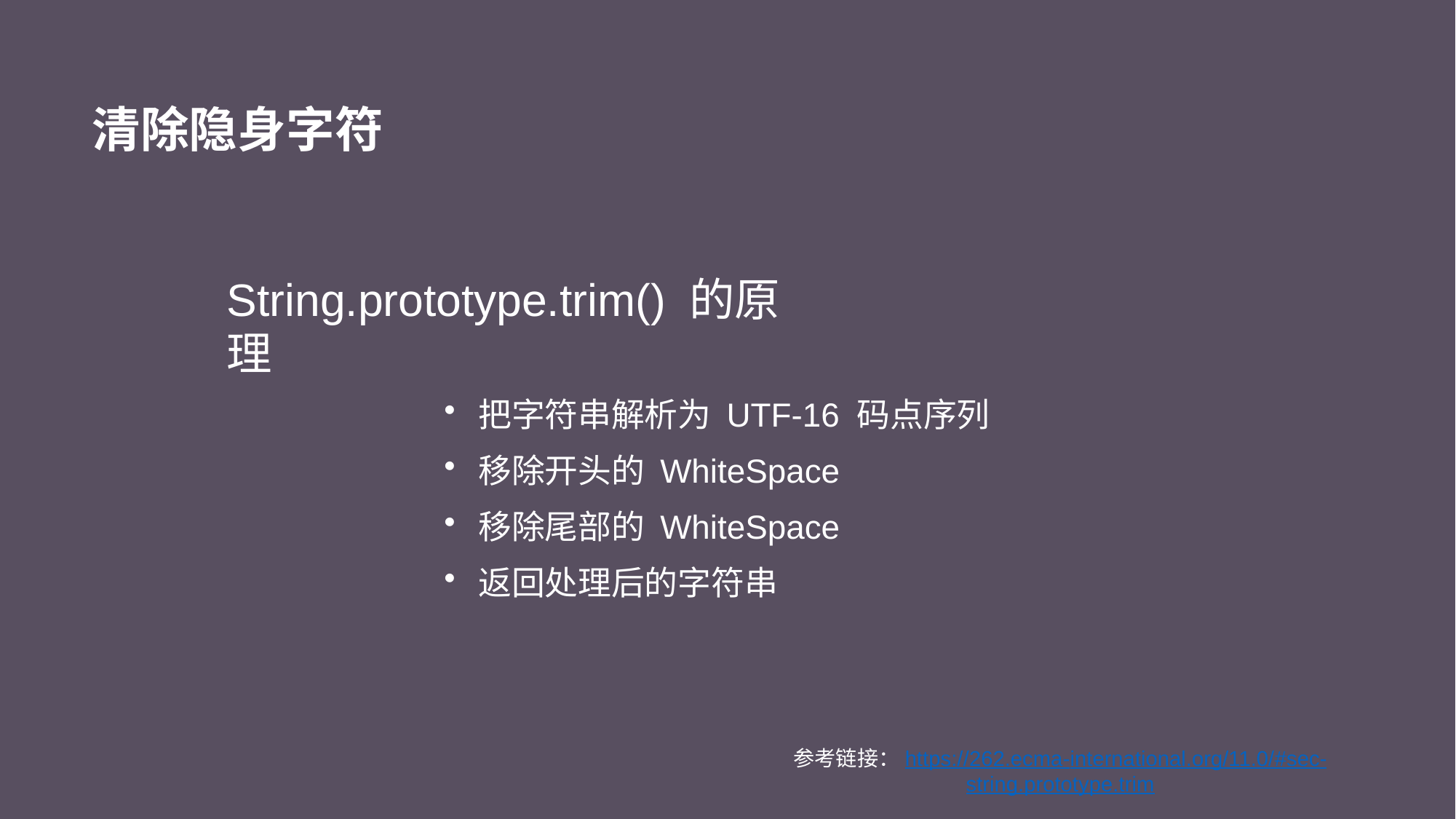

# 清除隐身字符
String.prototype.trim() 的原理
把字符串解析为 UTF-16 码点序列
移除开头的 WhiteSpace
移除尾部的 WhiteSpace
返回处理后的字符串
参考链接：https://262.ecma-international.org/11.0/#sec-string.prototype.trim